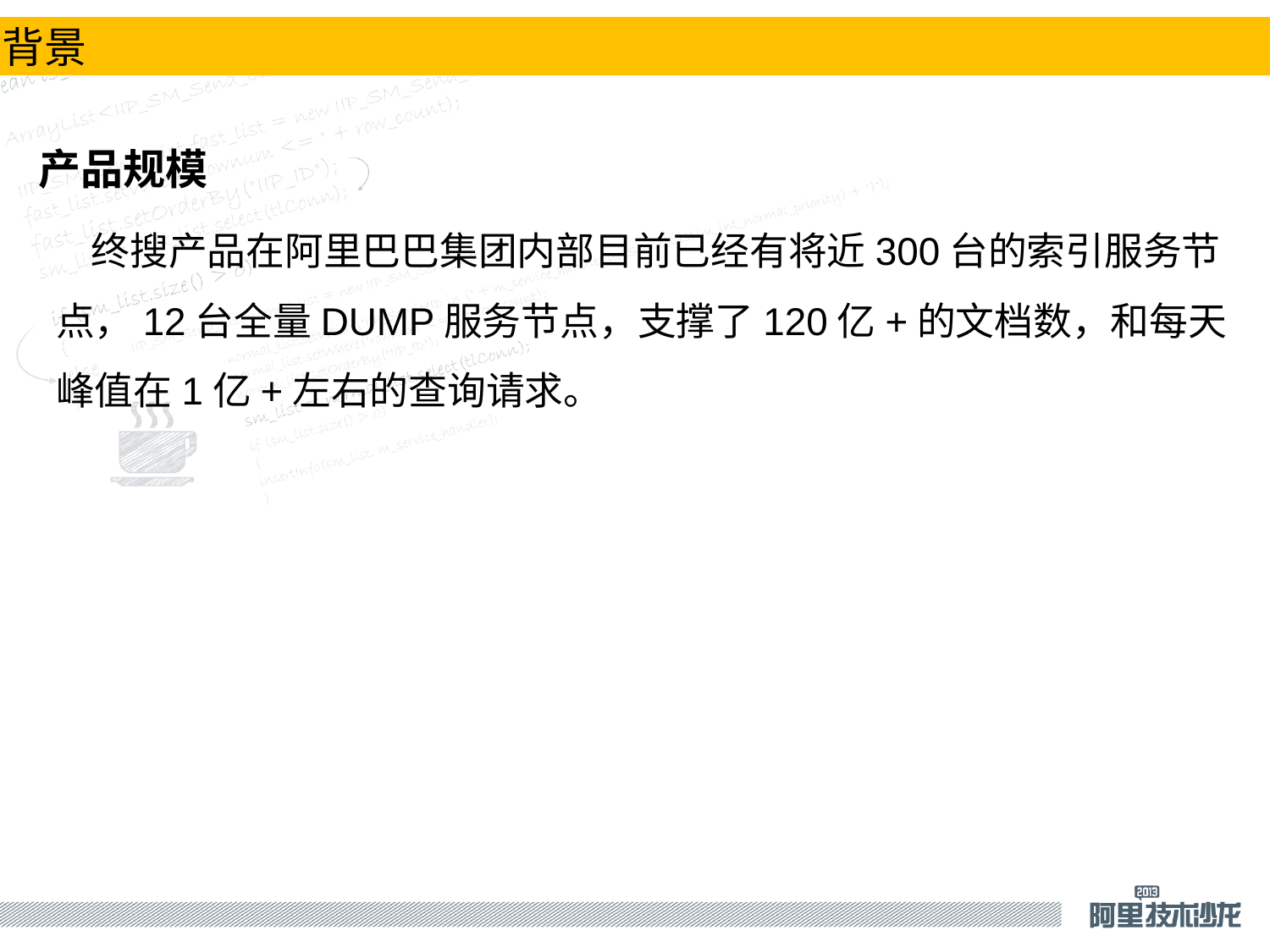

背景
产品规模
   终搜产品在阿里巴巴集团内部目前已经有将近300台的索引服务节点，12台全量DUMP服务节点，支撑了120亿+的文档数，和每天峰值在1亿+左右的查询请求。